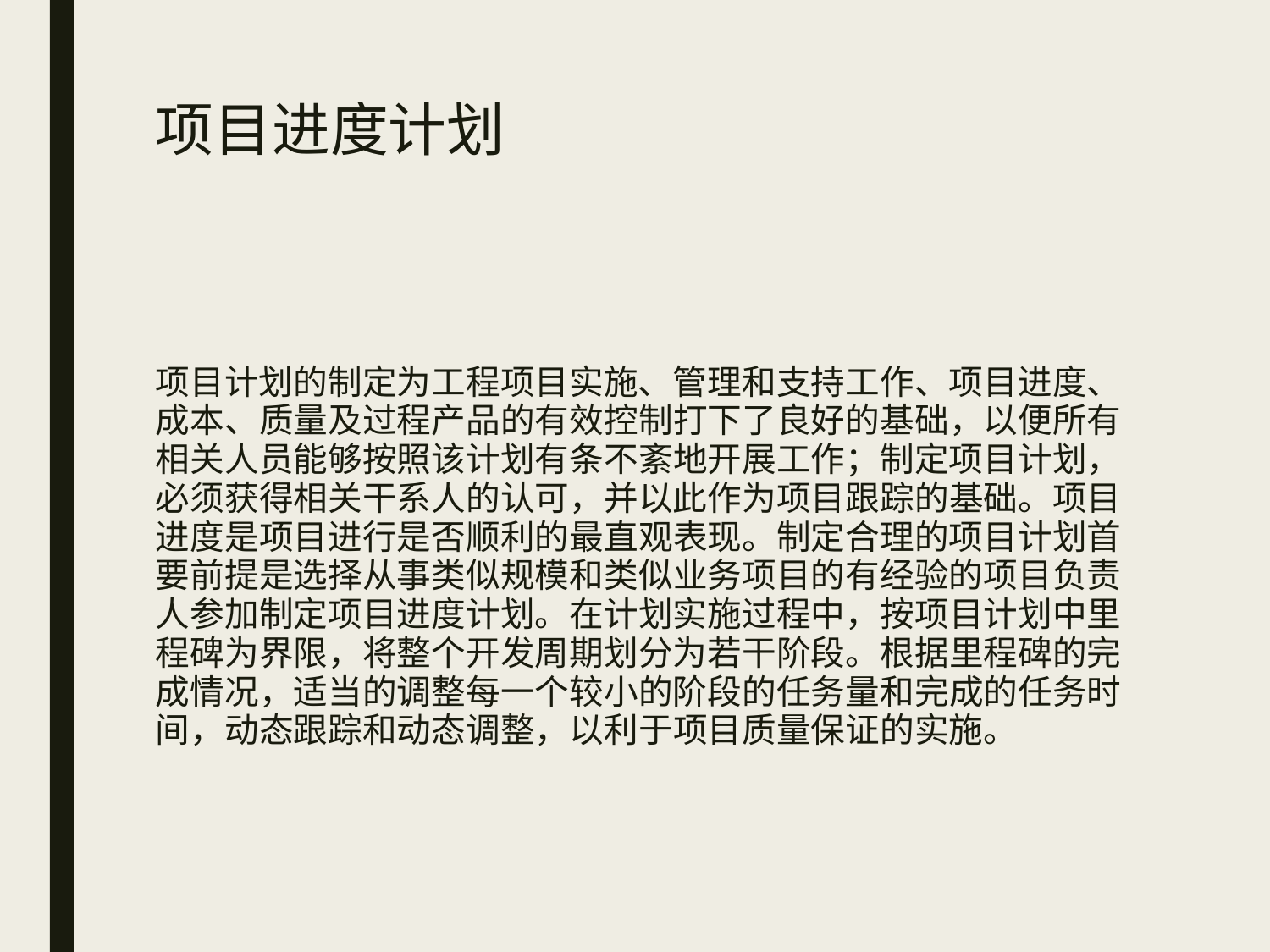

# 项目进度计划
项目计划的制定为工程项目实施、管理和支持工作、项目进度、成本、质量及过程产品的有效控制打下了良好的基础，以便所有相关人员能够按照该计划有条不紊地开展工作；制定项目计划，必须获得相关干系人的认可，并以此作为项目跟踪的基础。项目进度是项目进行是否顺利的最直观表现。制定合理的项目计划首要前提是选择从事类似规模和类似业务项目的有经验的项目负责人参加制定项目进度计划。在计划实施过程中，按项目计划中里程碑为界限，将整个开发周期划分为若干阶段。根据里程碑的完成情况，适当的调整每一个较小的阶段的任务量和完成的任务时间，动态跟踪和动态调整，以利于项目质量保证的实施。